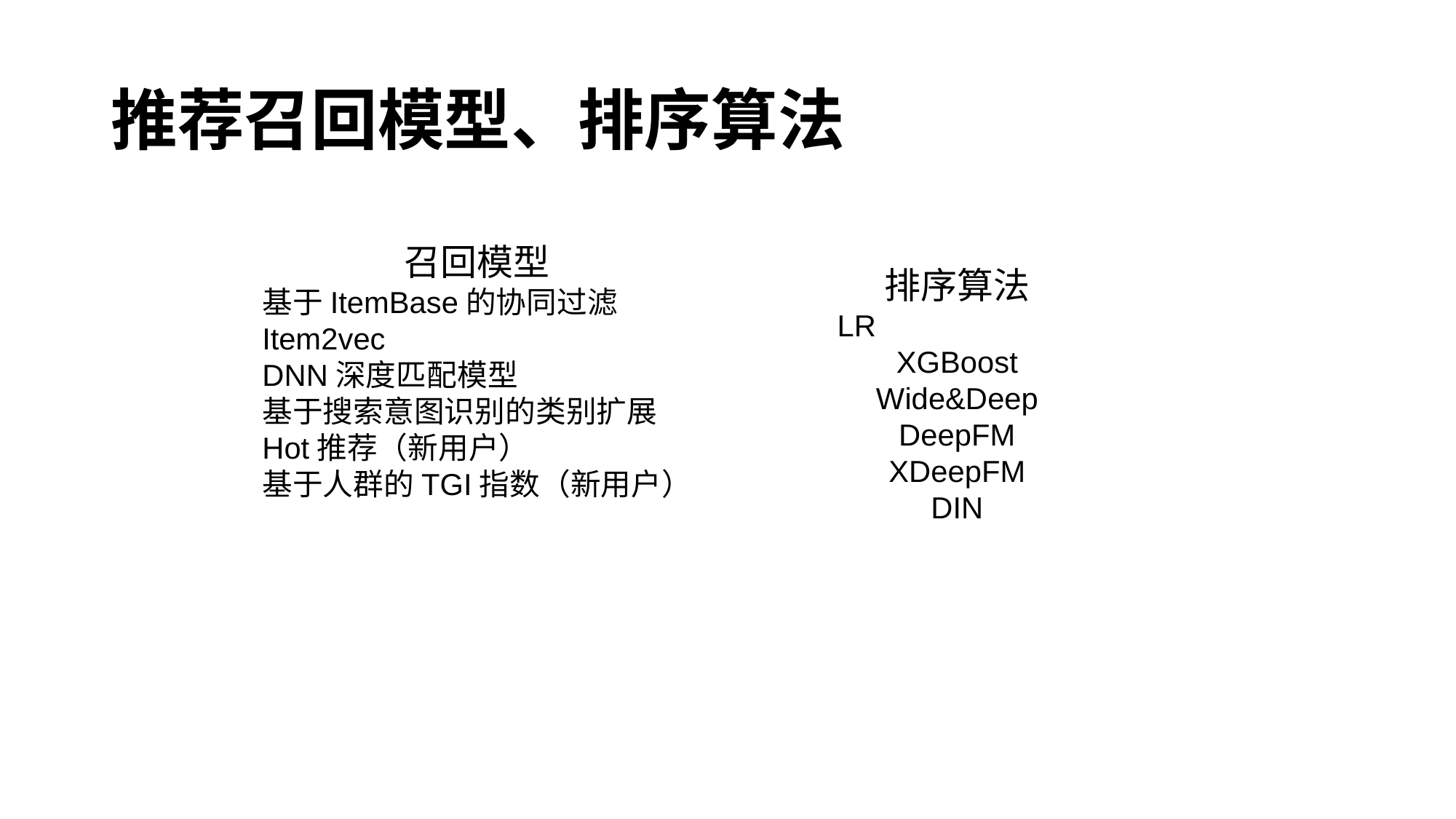

# 推荐召回模型、排序算法
召回模型
基于ItemBase的协同过滤
Item2vec
DNN深度匹配模型
基于搜索意图识别的类别扩展
Hot推荐（新用户）
基于人群的TGI指数（新用户）

排序算法
LR
XGBoost
Wide&Deep
DeepFM
XDeepFM
DIN